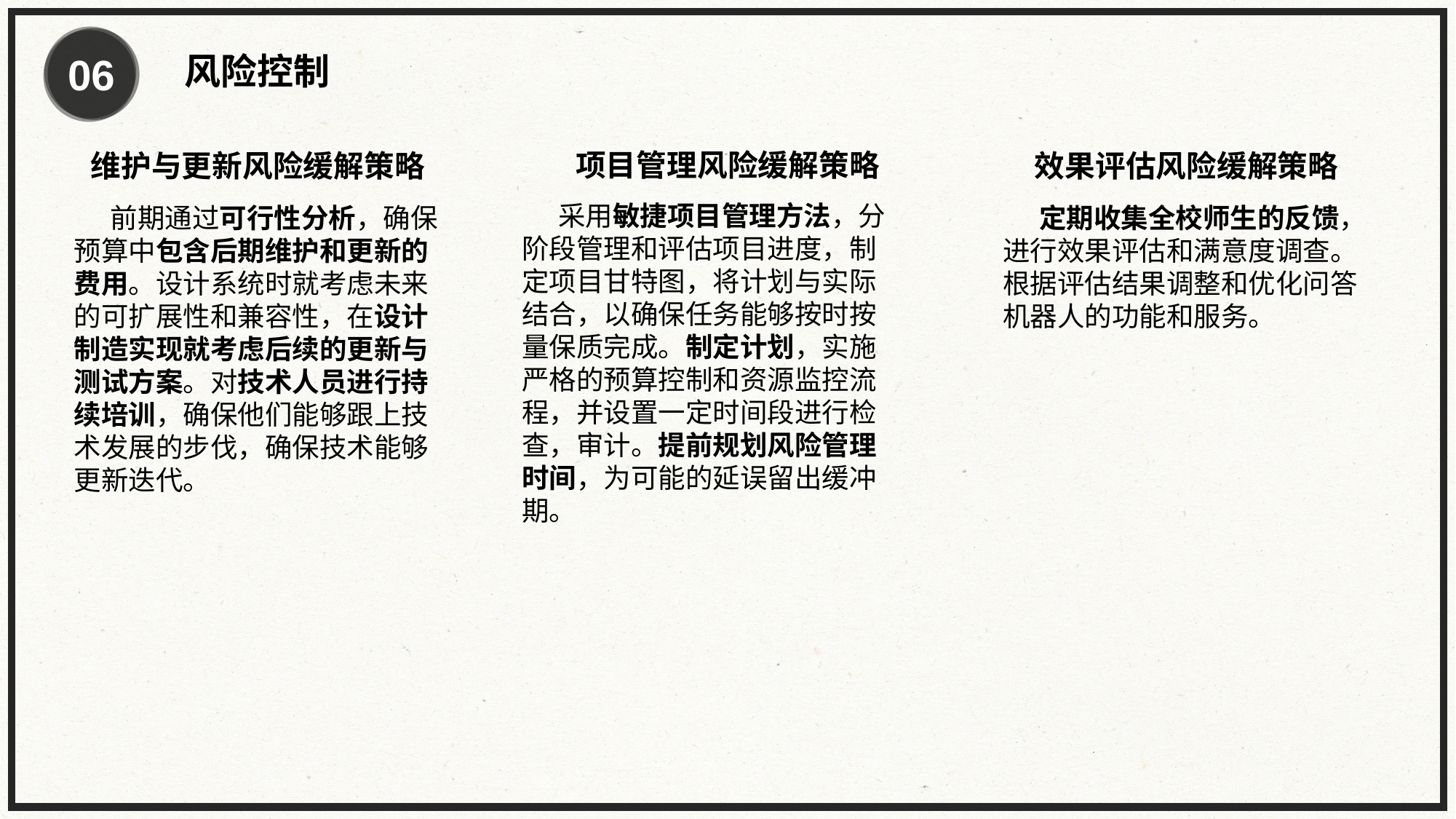

06
风险控制
项目管理风险缓解策略
效果评估风险缓解策略
维护与更新风险缓解策略
采用敏捷项目管理方法，分阶段管理和评估项目进度，制定项目甘特图，将计划与实际结合，以确保任务能够按时按量保质完成。制定计划，实施严格的预算控制和资源监控流程，并设置一定时间段进行检查，审计。提前规划风险管理时间，为可能的延误留出缓冲期。
前期通过可行性分析，确保预算中包含后期维护和更新的费用。设计系统时就考虑未来的可扩展性和兼容性，在设计制造实现就考虑后续的更新与测试方案。对技术人员进行持续培训，确保他们能够跟上技术发展的步伐，确保技术能够更新迭代。
定期收集全校师生的反馈，进行效果评估和满意度调查。根据评估结果调整和优化问答机器人的功能和服务。